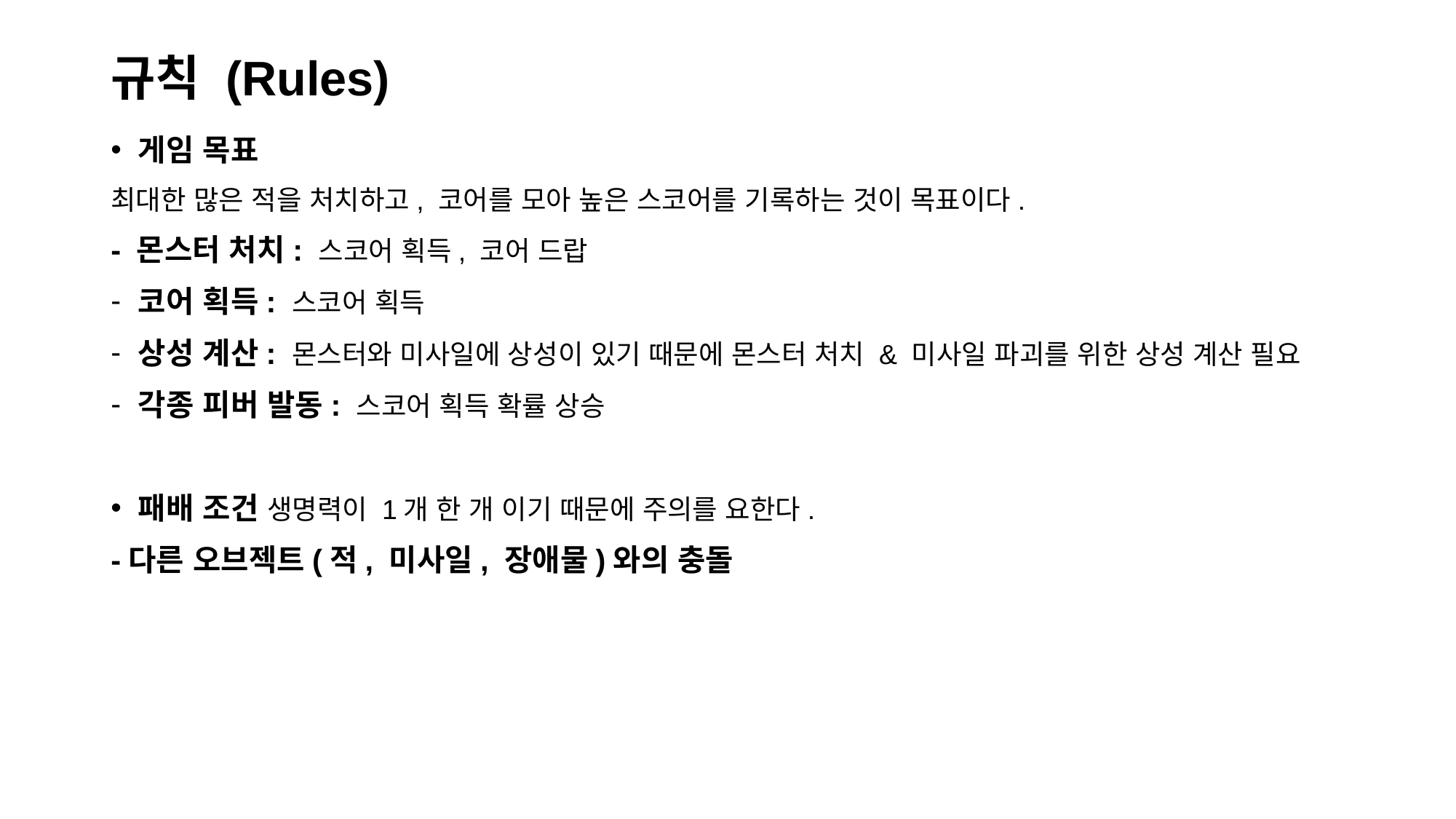

# 규칙 (Rules)
게임 목표
최대한 많은 적을 처치하고, 코어를 모아 높은 스코어를 기록하는 것이 목표이다.
- 몬스터 처치: 스코어 획득, 코어 드랍
코어 획득: 스코어 획득
상성 계산: 몬스터와 미사일에 상성이 있기 때문에 몬스터 처치 & 미사일 파괴를 위한 상성 계산 필요
각종 피버 발동: 스코어 획득 확률 상승

패배 조건 생명력이 1개 한 개 이기 때문에 주의를 요한다.
-다른 오브젝트(적, 미사일, 장애물)와의 충돌